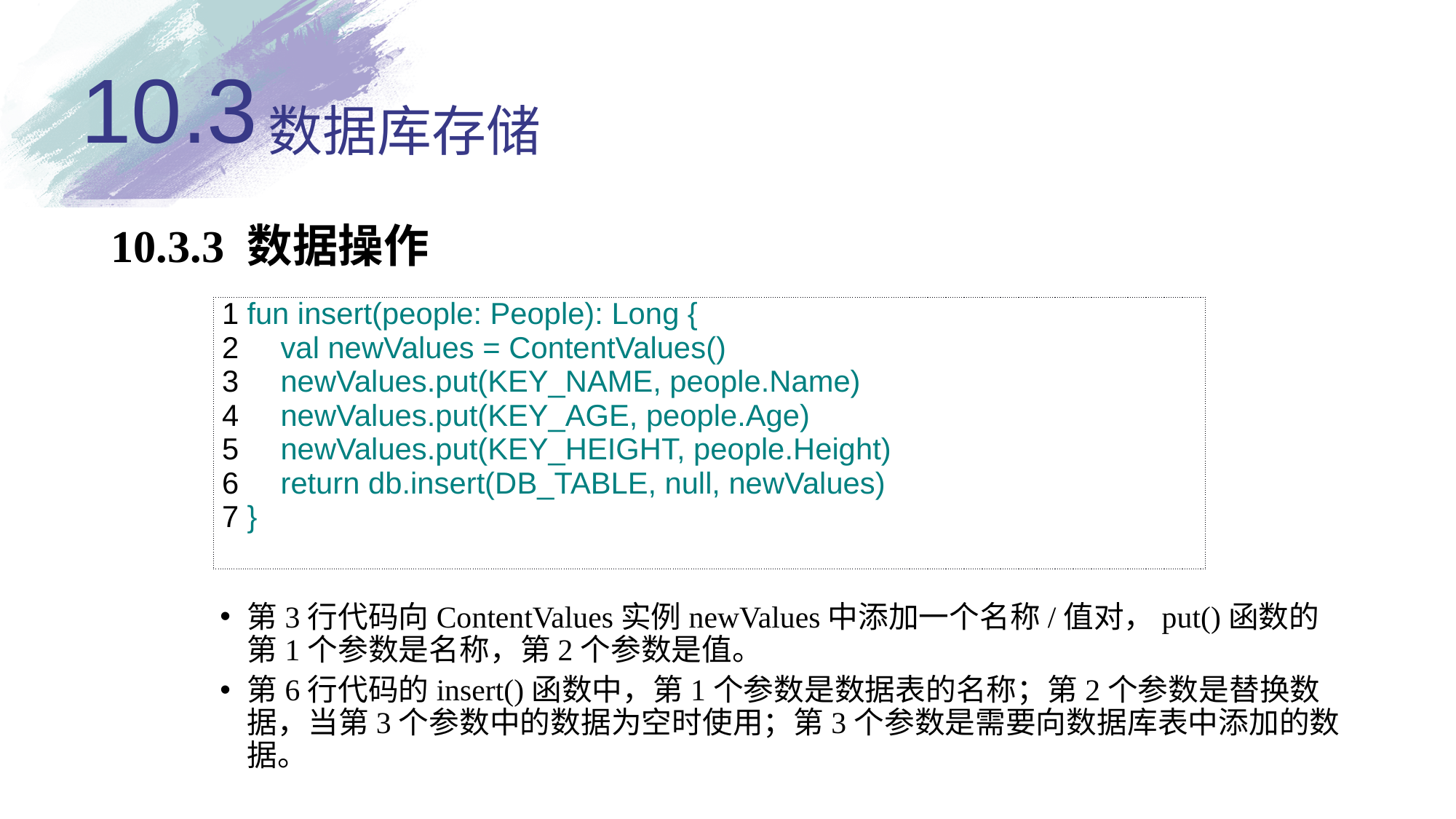

10.3
# 数据库存储
10.3.3 数据操作

第3行代码向ContentValues实例newValues中添加一个名称/值对，put()函数的第1个参数是名称，第2个参数是值。
第6行代码的insert()函数中，第1个参数是数据表的名称；第2个参数是替换数据，当第3个参数中的数据为空时使用；第3个参数是需要向数据库表中添加的数据。
| 1 fun insert(people: People): Long { 2     val newValues = ContentValues() 3     newValues.put(KEY\_NAME, people.Name) 4     newValues.put(KEY\_AGE, people.Age) 5     newValues.put(KEY\_HEIGHT, people.Height) 6     return db.insert(DB\_TABLE, null, newValues) 7 } |
| --- |